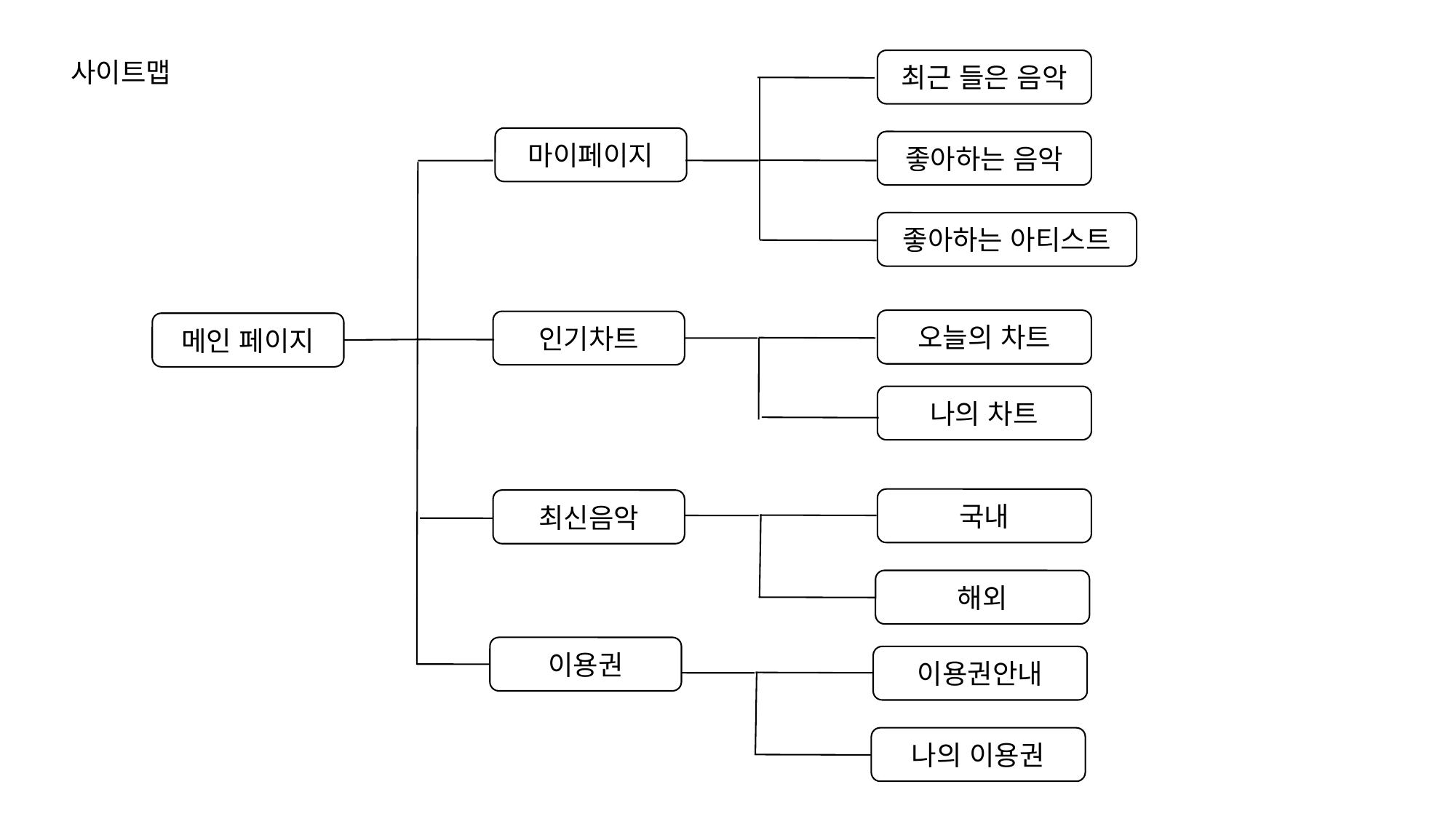

사이트맵
최근 들은 음악
마이페이지
좋아하는 음악
좋아하는 아티스트
오늘의 차트
인기차트
메인 페이지
나의 차트
국내
최신음악
해외
이용권
이용권안내
나의 이용권